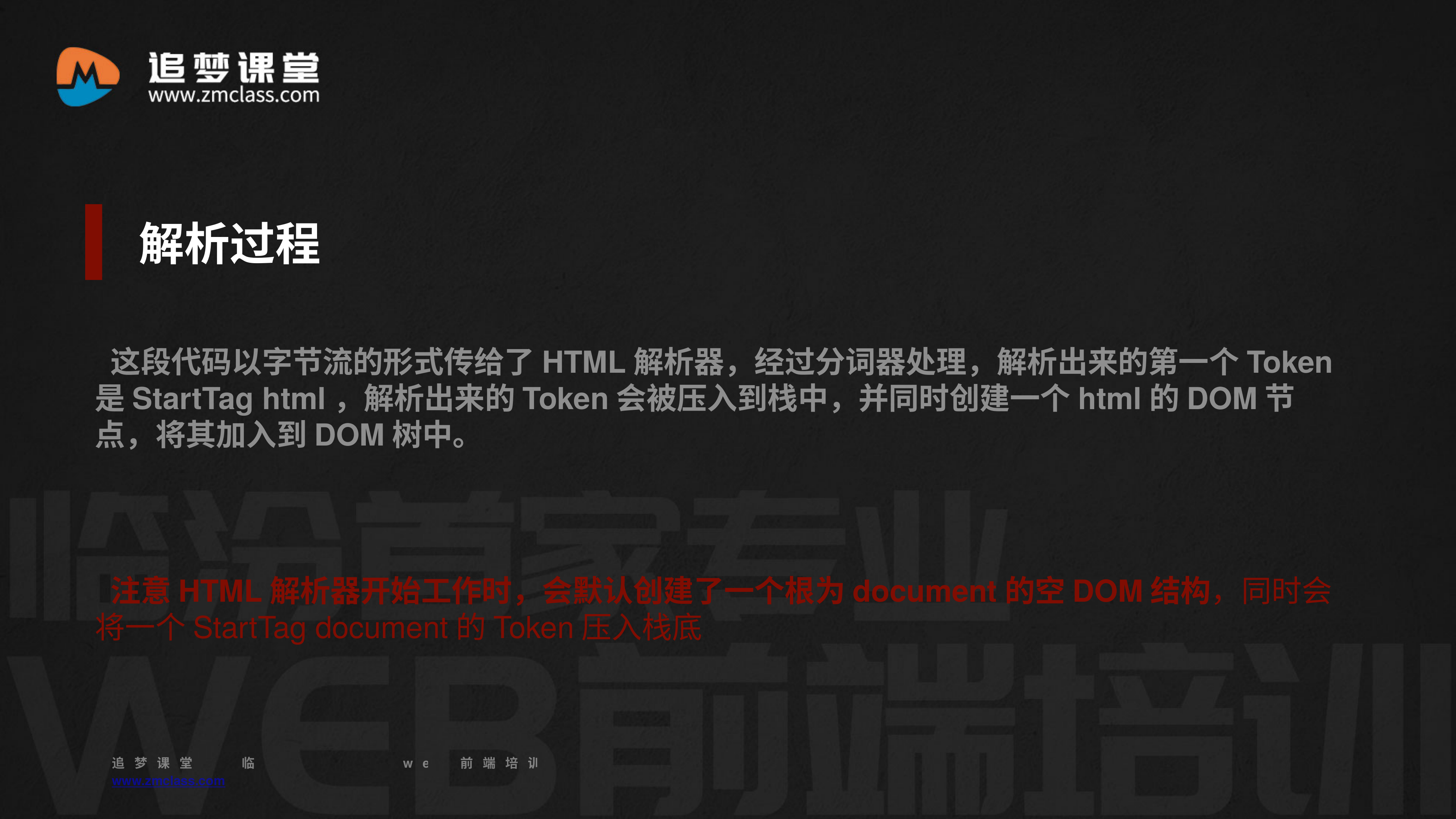

解析过程
 这段代码以字节流的形式传给了HTML解析器，经过分词器处理，解析出来的第一个Token是StartTag html，解析出来的Token会被压入到栈中，并同时创建一个html的DOM节点，将其加入到DOM树中。
 注意HTML解析器开始工作时，会默认创建了一个根为document的空DOM结构，同时会将一个StartTag document的Token压入栈底
追梦课堂   临汾首家专业的web前端培训机构                                                          www.zmclass.com
8